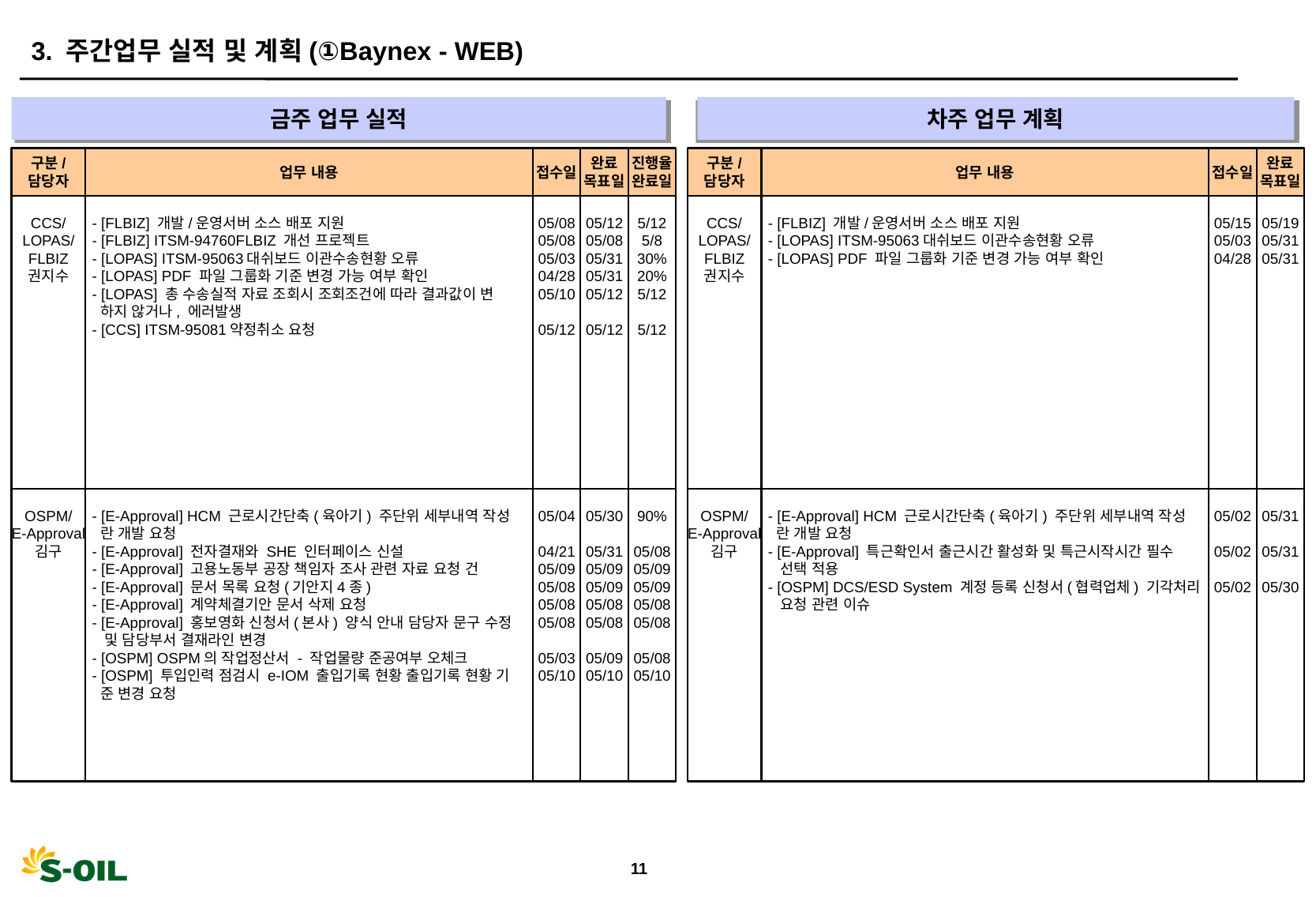

3. 주간업무 실적 및 계획(①Baynex - WEB)
금주 업무 실적
차주 업무 계획
" "
" "
구분/
담당자
업무 내용
접수일
완료
목표일
진행율
완료일
구분/
담당자
업무 내용
접수일
완료
목표일
CCS/
LOPAS/
FLBIZ
권지수

- [FLBIZ] 개발/운영서버 소스 배포 지원
- [FLBIZ] ITSM-94760FLBIZ 개선 프로젝트
- [LOPAS] ITSM-95063대쉬보드 이관수송현황 오류
- [LOPAS] PDF 파일 그룹화 기준 변경 가능 여부 확인
- [LOPAS] 총 수송실적 자료 조회시 조회조건에 따라 결과값이 변
  하지 않거나, 에러발생
- [CCS] ITSM-95081약정취소 요청
05/08
05/08
05/03
04/28
05/10
05/12
05/12
05/08
05/31
05/31
05/12
05/12
5/12
5/8
30%
20%
5/12
5/12
CCS/
LOPAS/
FLBIZ
권지수

- [FLBIZ] 개발/운영서버 소스 배포 지원
- [LOPAS] ITSM-95063대쉬보드 이관수송현황 오류
- [LOPAS] PDF 파일 그룹화 기준 변경 가능 여부 확인
05/15
05/03
04/28
05/19
05/31
05/31
OSPM/
E-Approval
김구

- [E-Approval] HCM 근로시간단축(육아기) 주단위 세부내역 작성
  란 개발 요청
- [E-Approval] 전자결재와 SHE 인터페이스 신설
- [E-Approval] 고용노동부 공장 책임자 조사 관련 자료 요청 건
- [E-Approval] 문서 목록 요청(기안지4종)
- [E-Approval] 계약체결기안 문서 삭제 요청
- [E-Approval] 홍보영화 신청서(본사) 양식 안내 담당자 문구 수정
   및 담당부서 결재라인 변경
- [OSPM] OSPM의 작업정산서 - 작업물량 준공여부 오체크
- [OSPM] 투입인력 점검시 e-IOM 출입기록 현황 출입기록 현황 기
  준 변경 요청
05/04
04/21
05/09
05/08
05/08
05/08
05/03
05/10
05/30
05/31
05/09
05/09
05/08
05/08
05/09
05/10
90%
05/08
05/09
05/09
05/08
05/08
05/08
05/10
OSPM/
E-Approval
김구

- [E-Approval] HCM 근로시간단축(육아기) 주단위 세부내역 작성
  란 개발 요청
- [E-Approval] 특근확인서 출근시간 활성화 및 특근시작시간 필수
   선택 적용
- [OSPM] DCS/ESD System 계정 등록 신청서(협력업체) 기각처리
   요청 관련 이슈
05/02
05/02
05/02
05/31
05/31
05/30